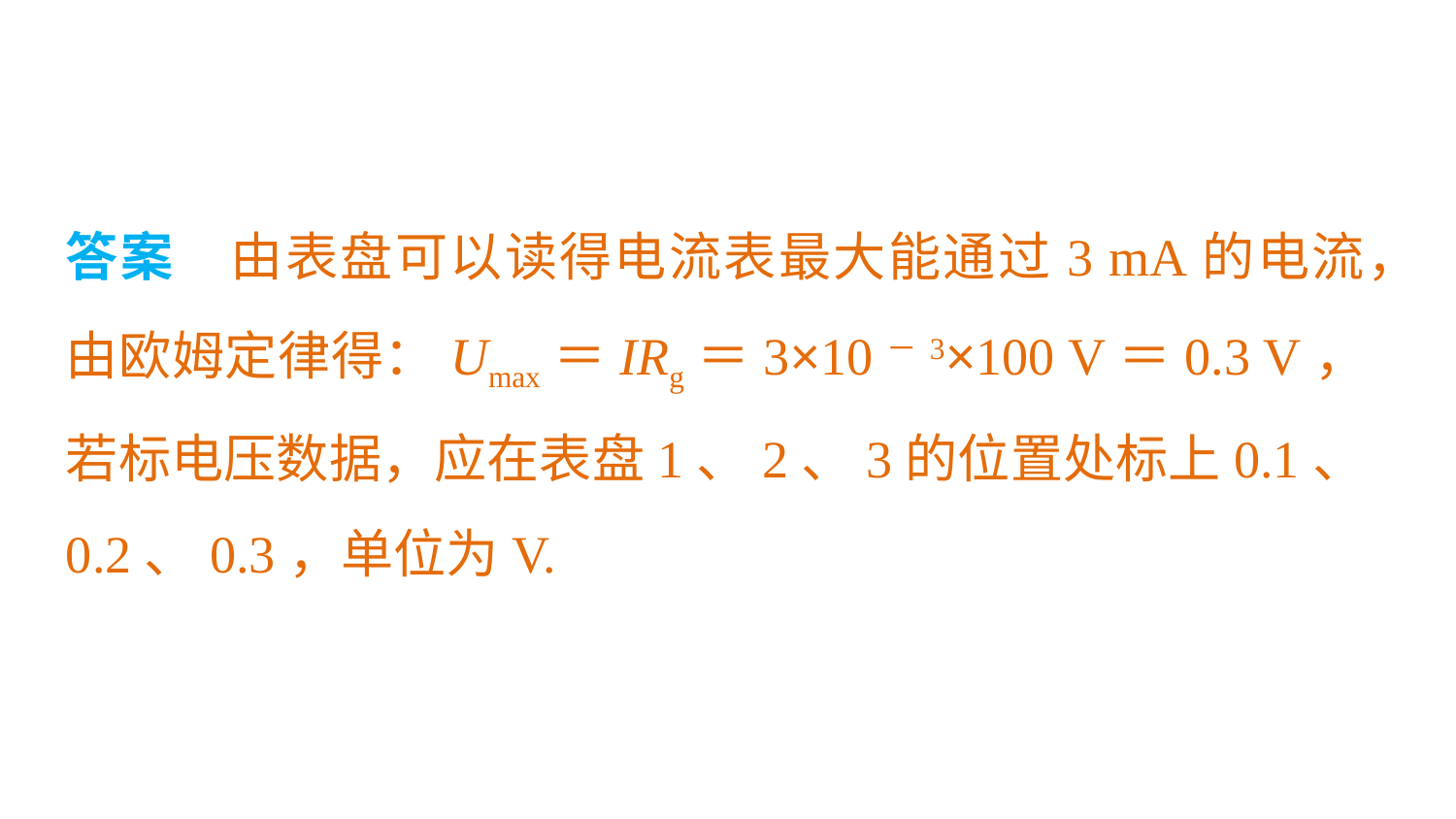

答案　由表盘可以读得电流表最大能通过3 mA的电流，由欧姆定律得：Umax＝IRg＝3×10－3×100 V＝0.3 V，若标电压数据，应在表盘1、2、3的位置处标上0.1、0.2、0.3，单位为V.